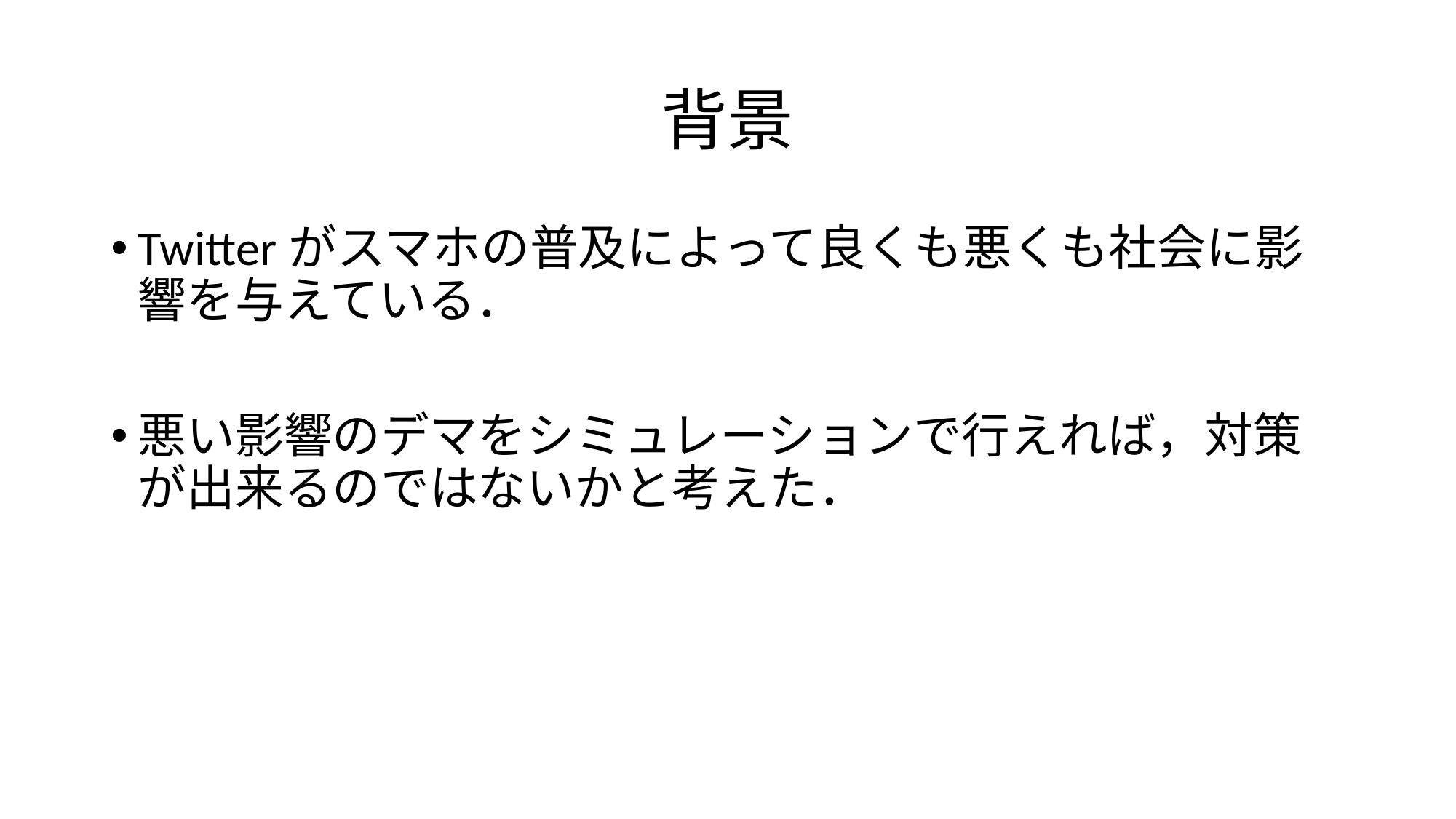

# 背景
Twitterがスマホの普及によって良くも悪くも社会に影響を与えている．

悪い影響のデマをシミュレーションで行えれば，対策が出来るのではないかと考えた．